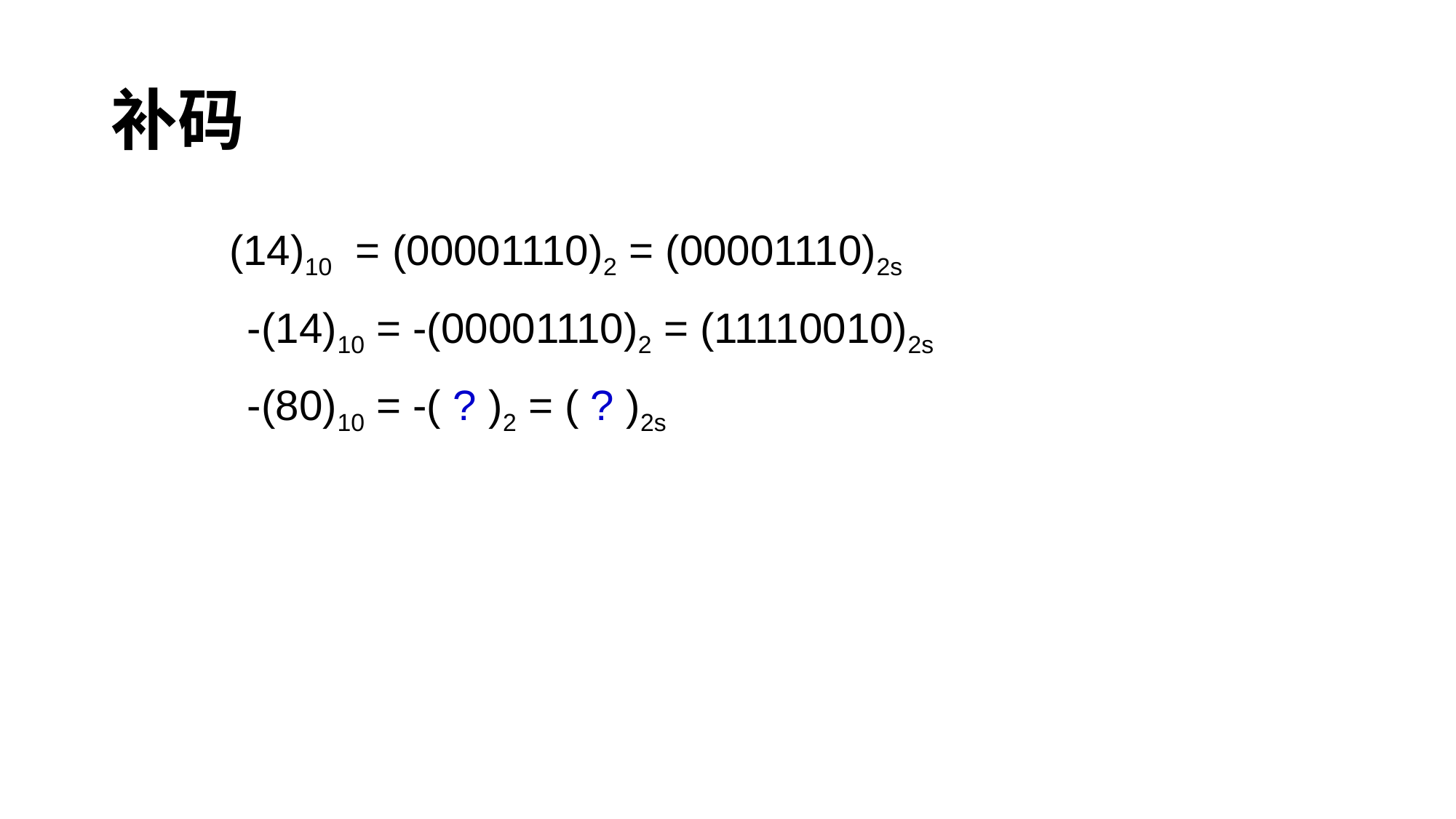

# 补码
          (14)10  = (00001110)2 = (00001110)2s
	 	-(14)10 = -(00001110)2 = (11110010)2s
		-(80)10 = -( ? )2 = ( ? )2s